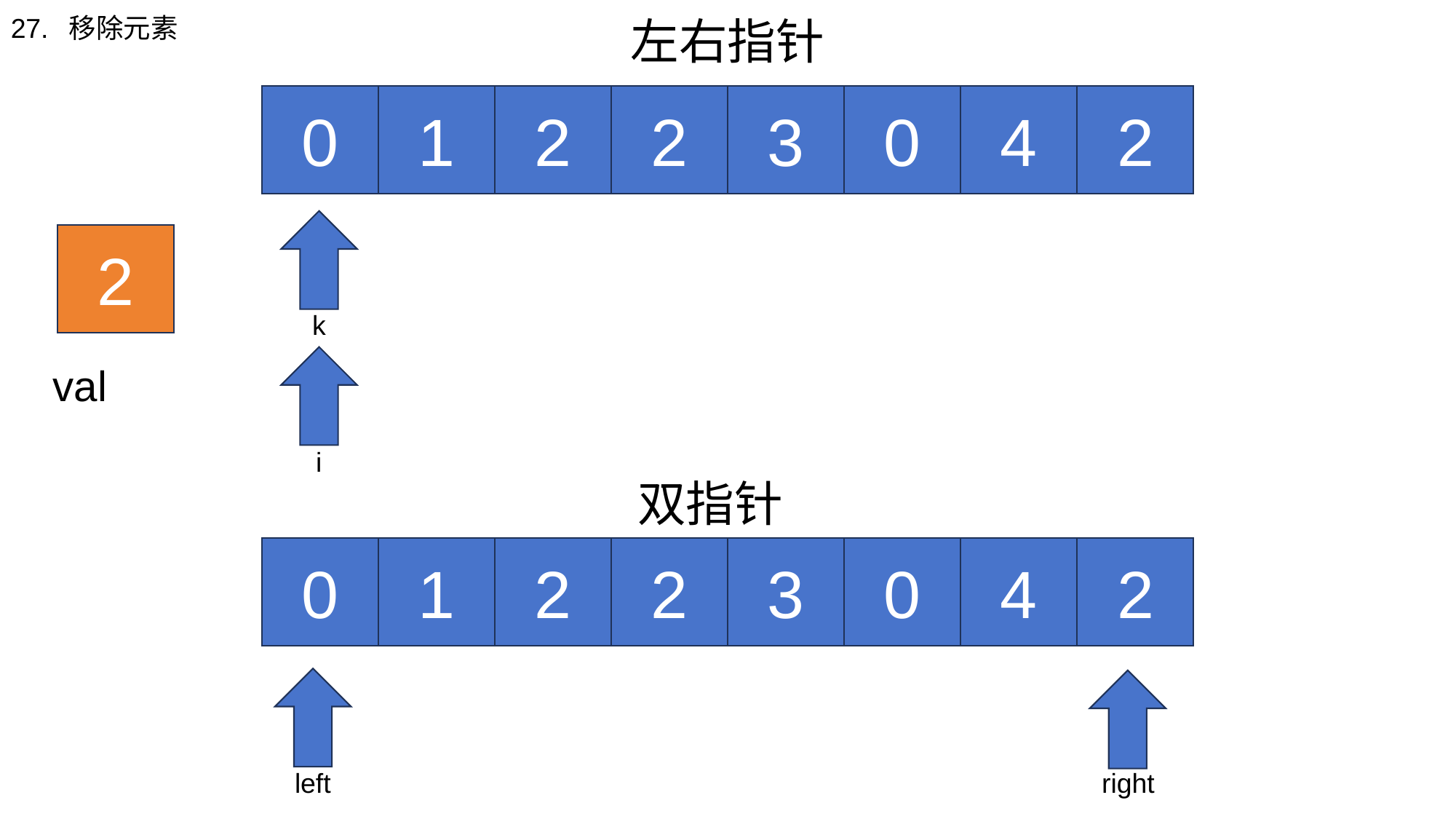

27. 移除元素
左右指针
0
1
2
2
3
0
4
2

k
2

i
val
双指针
0
1
2
2
3
0
4
2

left

right